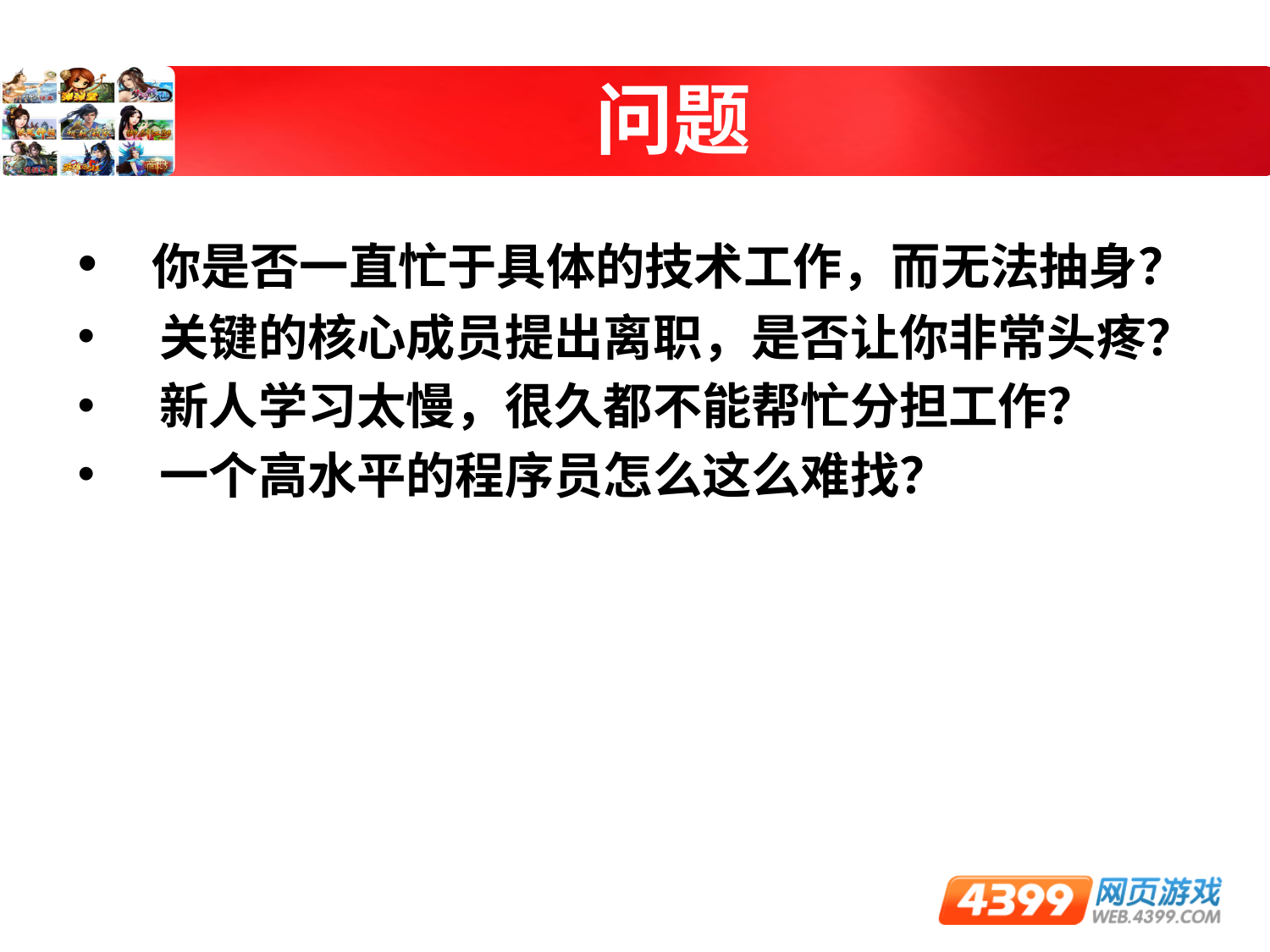

# 问题
 你是否一直忙于具体的技术工作，而无法抽身？
  关键的核心成员提出离职，是否让你非常头疼？
  新人学习太慢，很久都不能帮忙分担工作？
  一个高水平的程序员怎么这么难找？